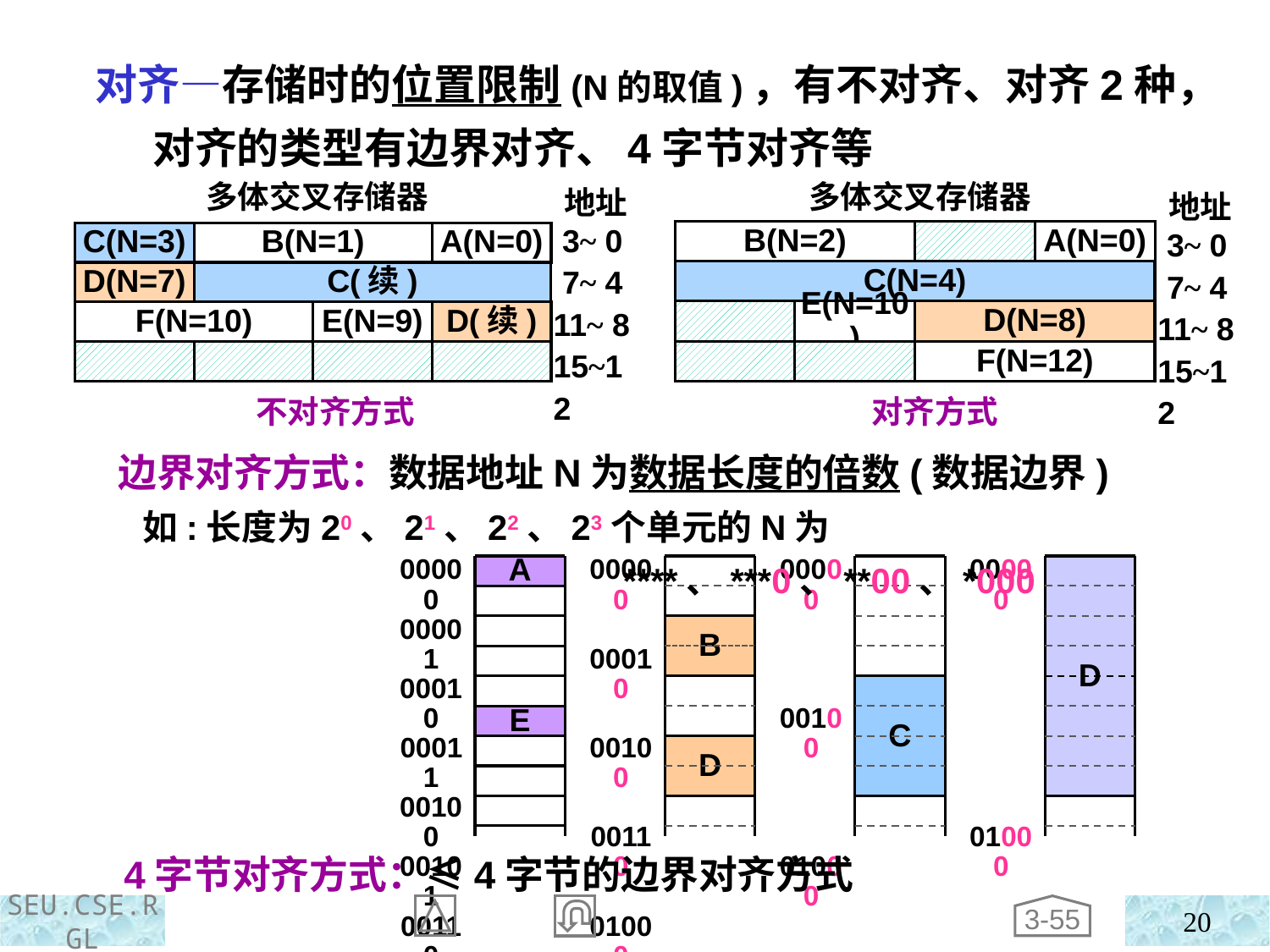

对齐—存储时的位置限制(N的取值)，有不对齐、对齐2种，
           对齐的类型有边界对齐、4字节对齐等
多体交叉存储器
地址
 3~ 0
 7~ 4
11~ 8
15~12
C(N=3)
B(N=1)
A(N=0)
D(N=7)
C(续)
F(N=10)
E(N=9)
D(续)

不对齐方式
多体交叉存储器
地址
 3~ 0
 7~ 4
11~ 8
15~12
B(N=2)

A(N=0)
C(N=4)

E(N=10)
D(N=8)

F(N=12)
对齐方式
        边界对齐方式：数据地址N为数据长度的倍数(数据边界)
            如:长度为20、21、22、23个单元的N为****、***0、**00、*000
00000
00001
00010
00011
00100
00101
00110
00111
01000
00000

00010

00100

00110

01000
00000

00100

01000
00000

01000
A
D
B
C
E
D
        4字节对齐方式：≤4字节的边界对齐方式
3-55

20